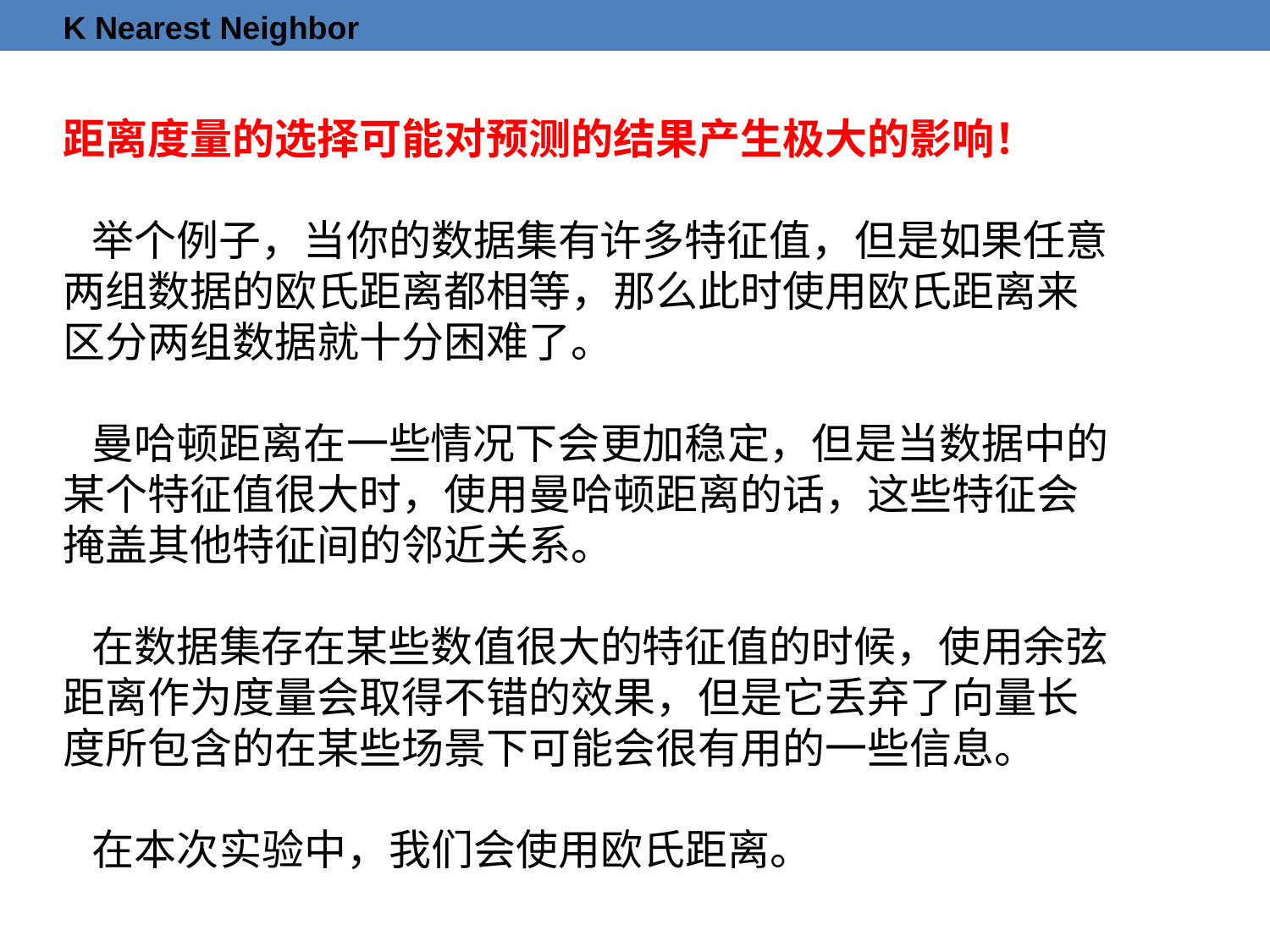

K Nearest Neighbor
距离度量的选择可能对预测的结果产生极大的影响！

  举个例子，当你的数据集有许多特征值，但是如果任意两组数据的欧氏距离都相等，那么此时使用欧氏距离来区分两组数据就十分困难了。

  曼哈顿距离在一些情况下会更加稳定，但是当数据中的某个特征值很大时，使用曼哈顿距离的话，这些特征会掩盖其他特征间的邻近关系。

  在数据集存在某些数值很大的特征值的时候，使用余弦距离作为度量会取得不错的效果，但是它丢弃了向量长度所包含的在某些场景下可能会很有用的一些信息。

  在本次实验中，我们会使用欧氏距离。